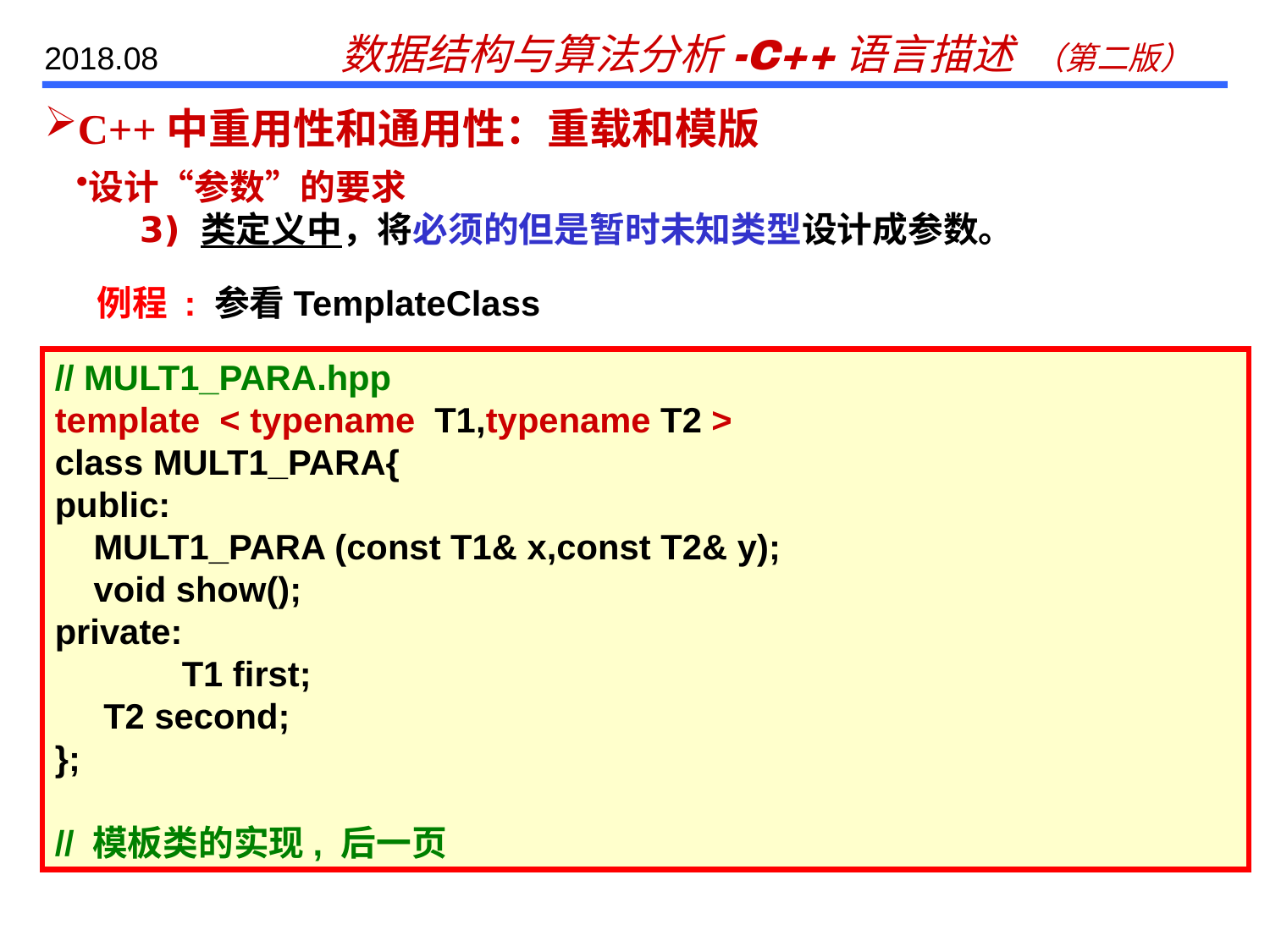

C++中重用性和通用性：重载和模版
设计“参数”的要求
3) 类定义中，将必须的但是暂时未知类型设计成参数。
例程 : 参看TemplateClass
// MULT1_PARA.hpp
template  < typename  T1,typename T2 >
class MULT1_PARA{
public:
    MULT1_PARA (const T1& x,const T2& y);
    void show();
private:
	T1 first;
     T2 second;
};

// 模板类的实现, 后一页